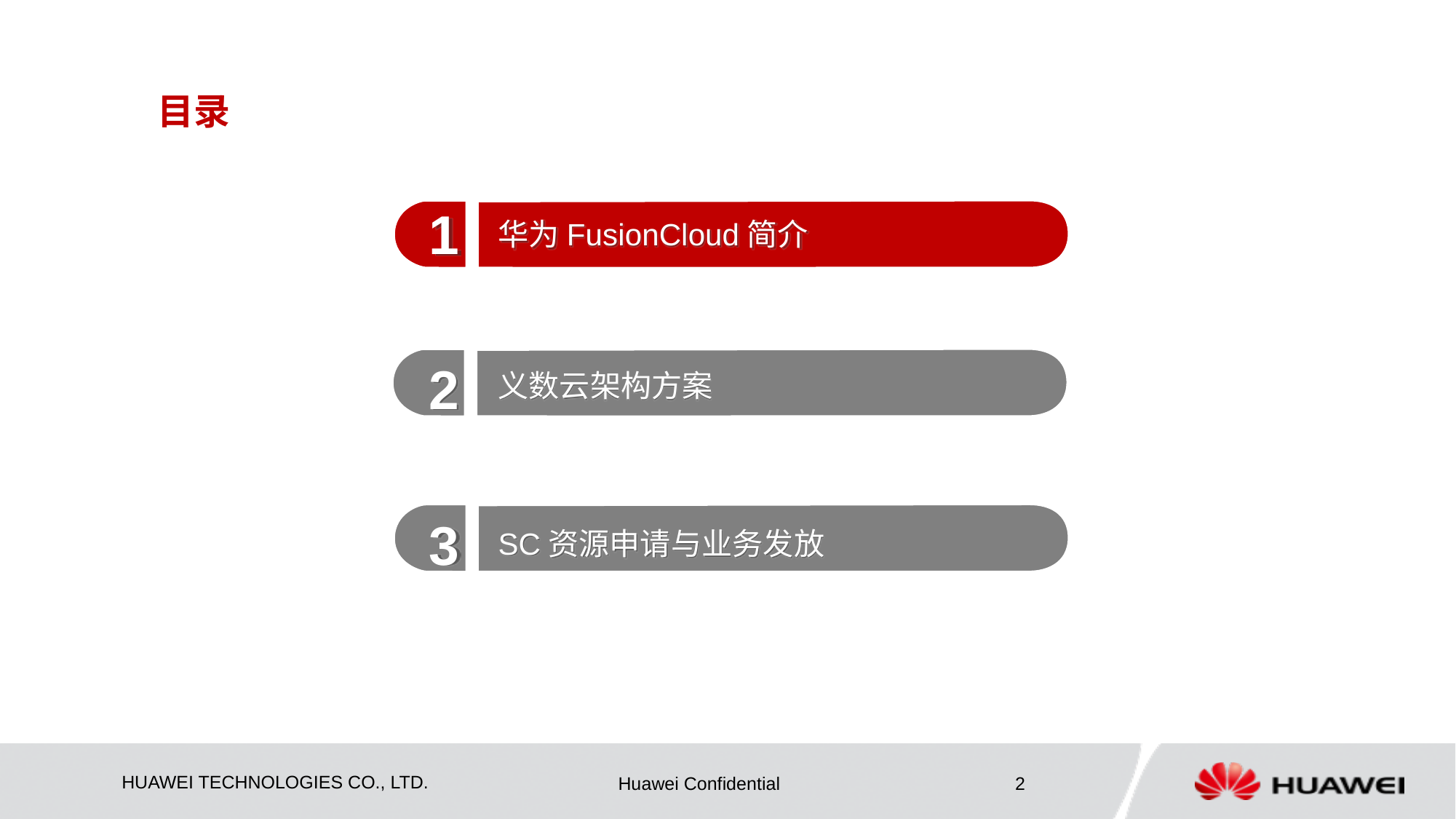

# 目录
1

华为FusionCloud简介

2
义数云架构方案

3
SC资源申请与业务发放